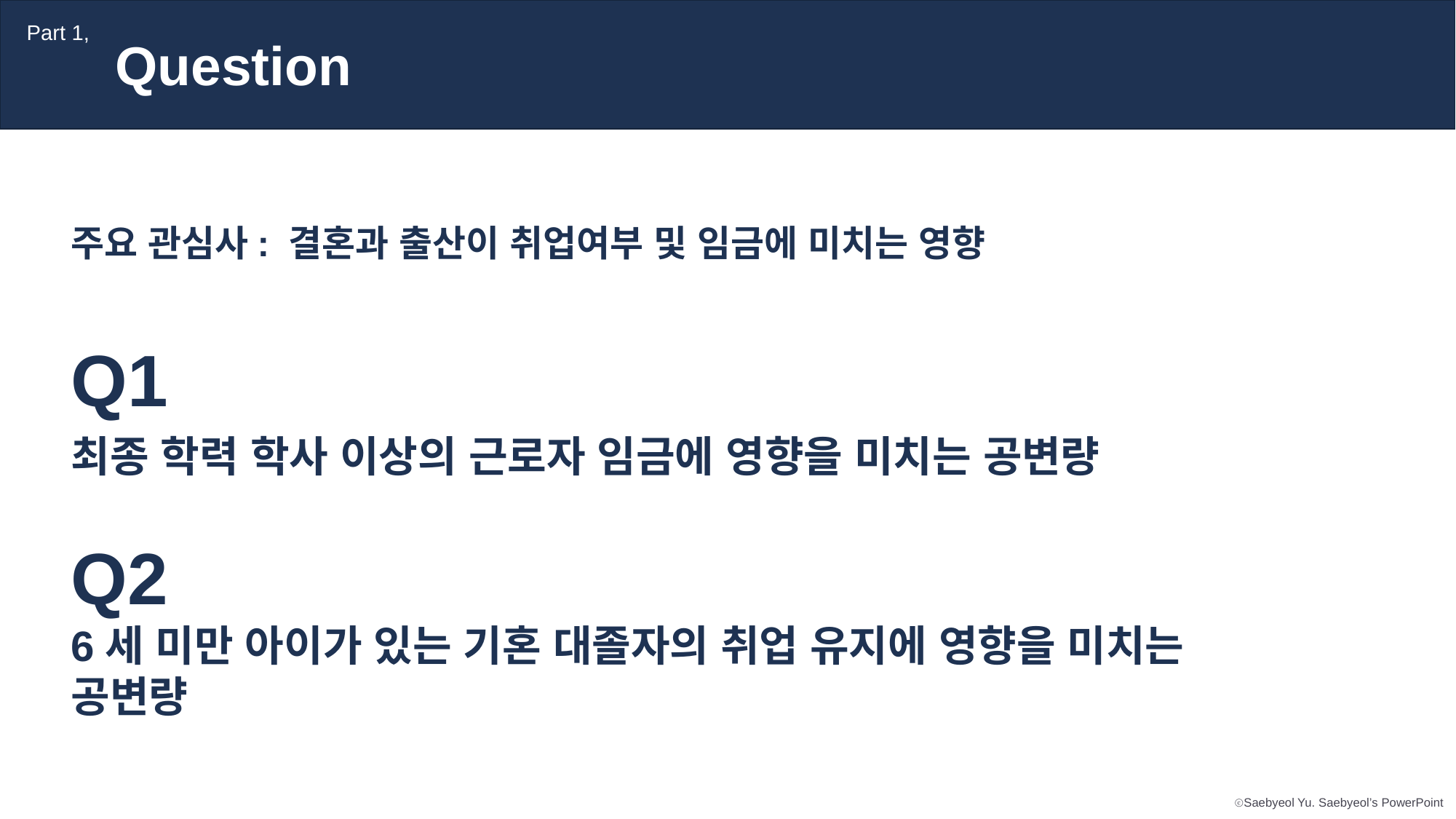

Part 1,
Question
주요 관심사: 결혼과 출산이 취업여부 및 임금에 미치는 영향
Q1
최종 학력 학사 이상의 근로자 임금에 영향을 미치는 공변량

Q2
6세 미만 아이가 있는 기혼 대졸자의 취업 유지에 영향을 미치는 공변량